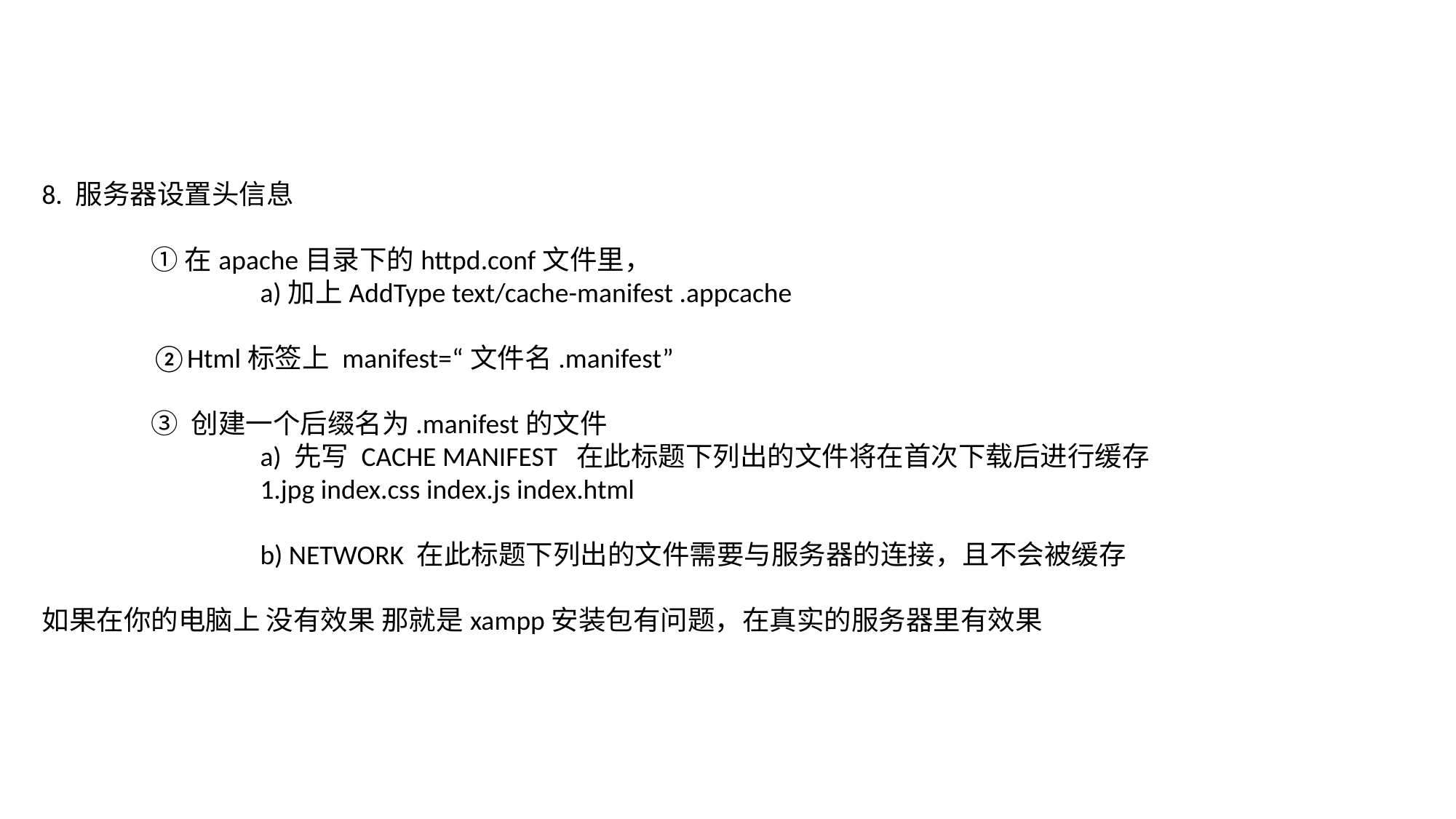

8. 服务器设置头信息

	①在apache目录下的httpd.conf文件里，
		a)加上AddType text/cache-manifest .appcache

	②Html标签上 manifest=“文件名.manifest”

	③ 创建一个后缀名为.manifest的文件
		a) 先写 CACHE MANIFEST  在此标题下列出的文件将在首次下载后进行缓存
		1.jpg index.css index.js index.html

		b) NETWORK 在此标题下列出的文件需要与服务器的连接，且不会被缓存

如果在你的电脑上 没有效果 那就是xampp安装包有问题，在真实的服务器里有效果